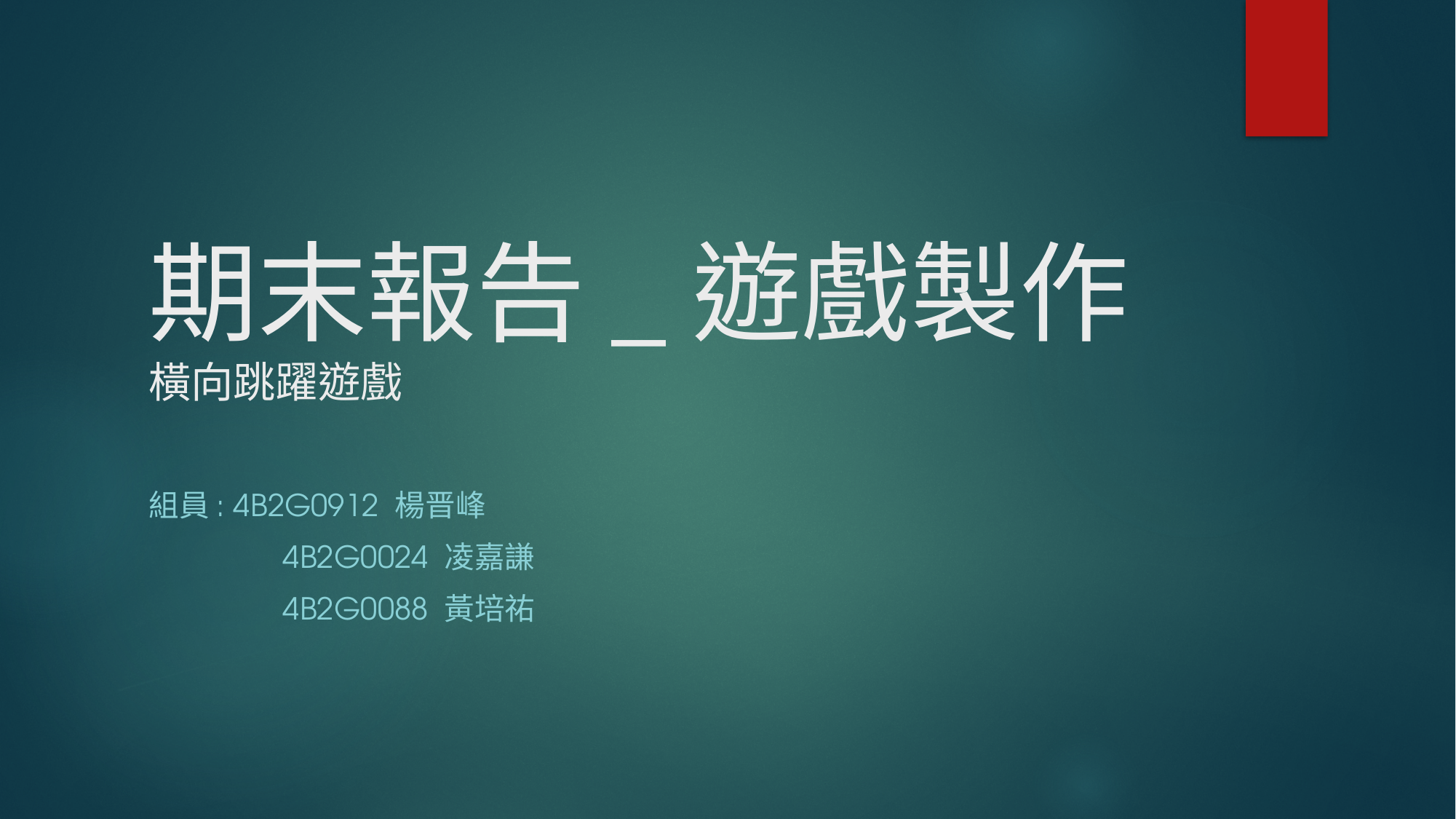

# 期末報告_遊戲製作 橫向跳躍遊戲
組員: 4B2G0912 楊晋峰
 	   4b2g0024 凌嘉謙
	   4b2g0088 黃培祐